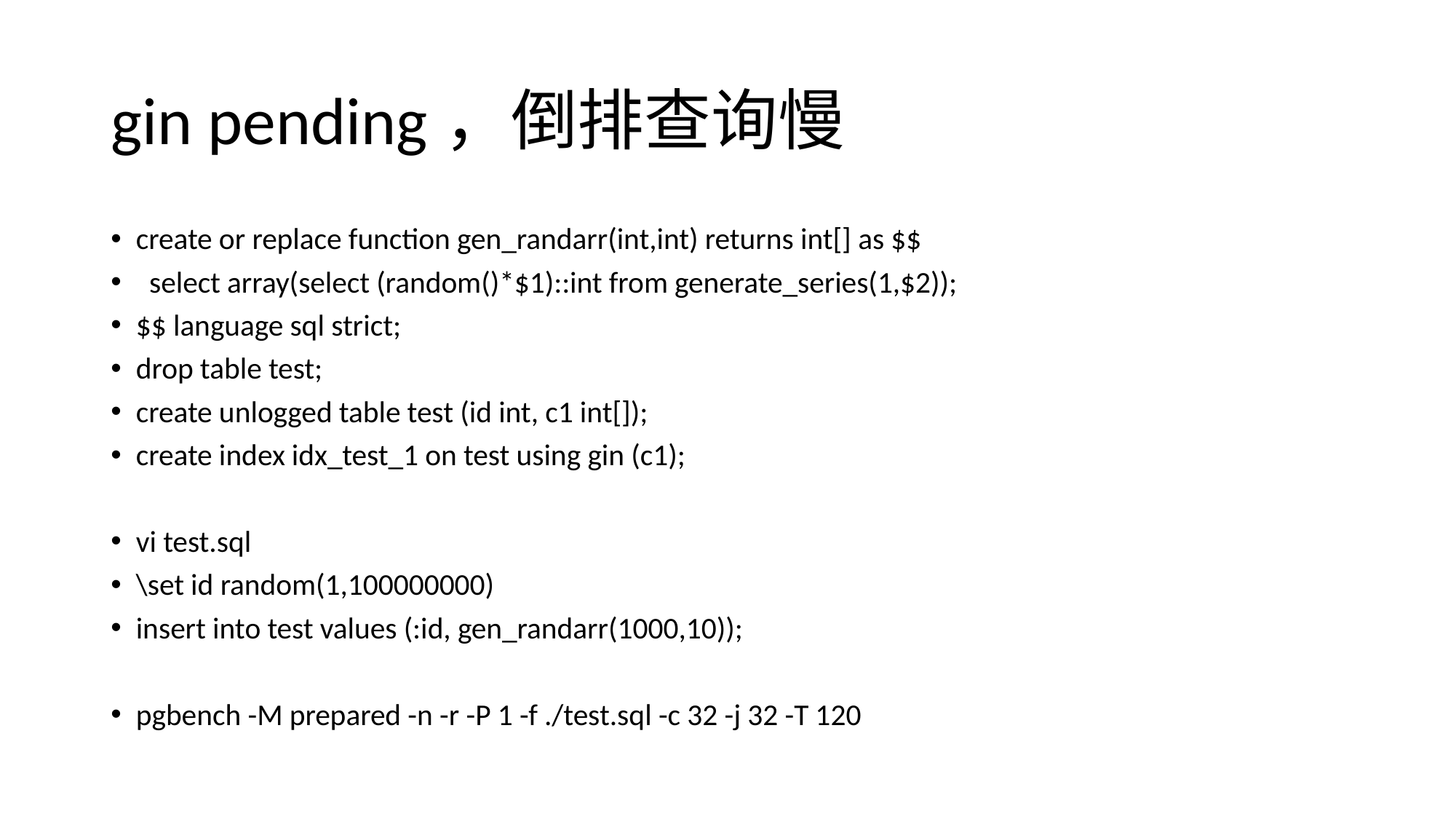

# gin pending，倒排查询慢
create or replace function gen_randarr(int,int) returns int[] as $$
  select array(select (random()*$1)::int from generate_series(1,$2));
$$ language sql strict;
drop table test;
create unlogged table test (id int, c1 int[]);
create index idx_test_1 on test using gin (c1);

vi test.sql
\set id random(1,100000000)
insert into test values (:id, gen_randarr(1000,10));

pgbench -M prepared -n -r -P 1 -f ./test.sql -c 32 -j 32 -T 120